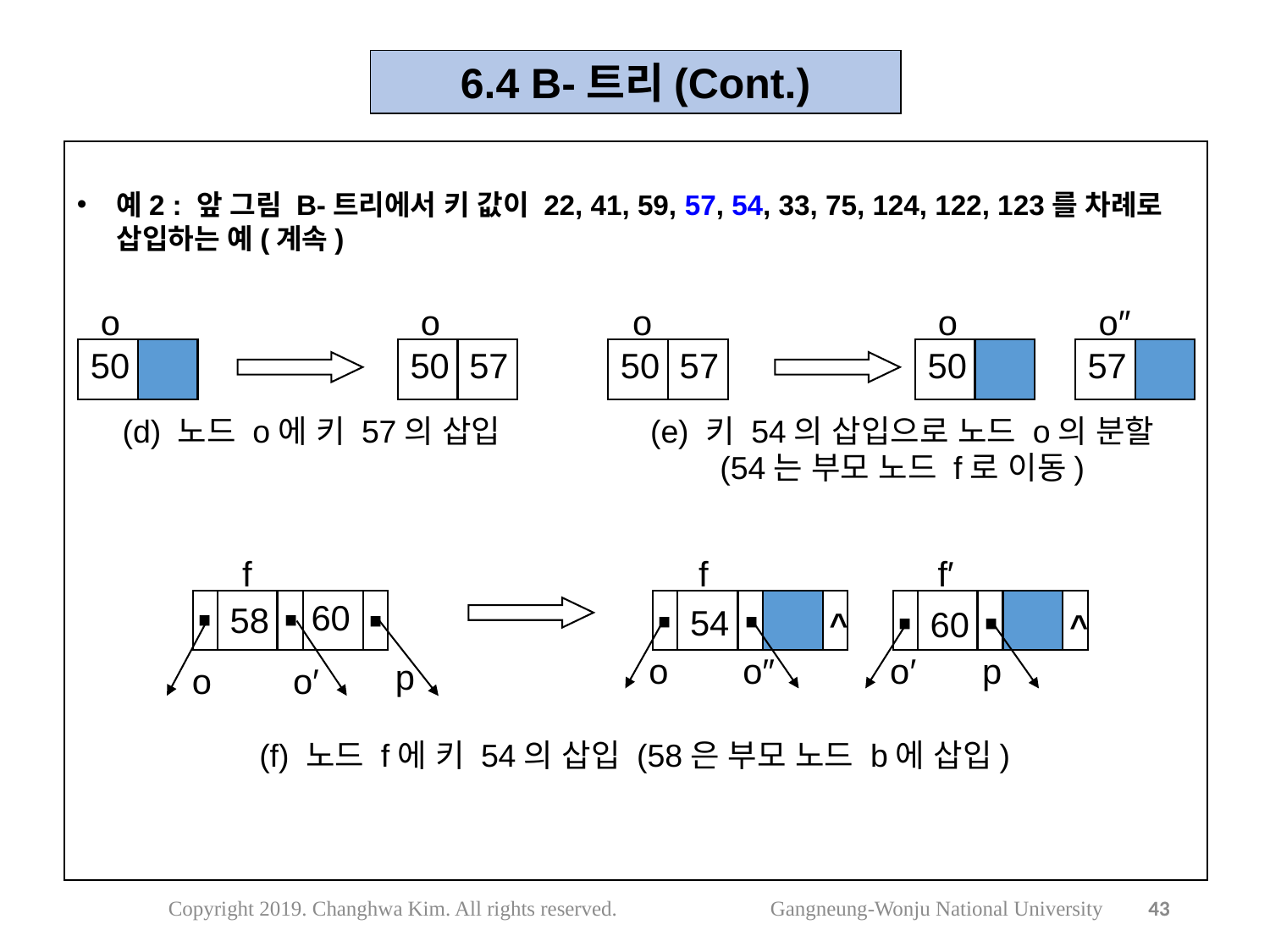

6.4 B-트리(Cont.)

예2 : 앞 그림 B-트리에서 키 값이 22, 41, 59, 57, 54, 33, 75, 124, 122, 123를 차례로 삽입하는 예(계속)

o

50
o

57
50

o

57
50
o

50
o″

57

(d) 노드 o에 키 57의 삽입
(e) 키 54의 삽입으로 노드 o의 분할
(54는 부모 노드 f로 이동)
f
f
f′
·
·
·
·
·
·
·

60
58
54
60
^
^

o
o″
o′

p
p
o
o′
(f) 노드 f에 키 54의 삽입 (58은 부모 노드 b에 삽입)
Copyright 2019. Changhwa Kim. All rights reserved.                             Gangneung-Wonju National University
43
43